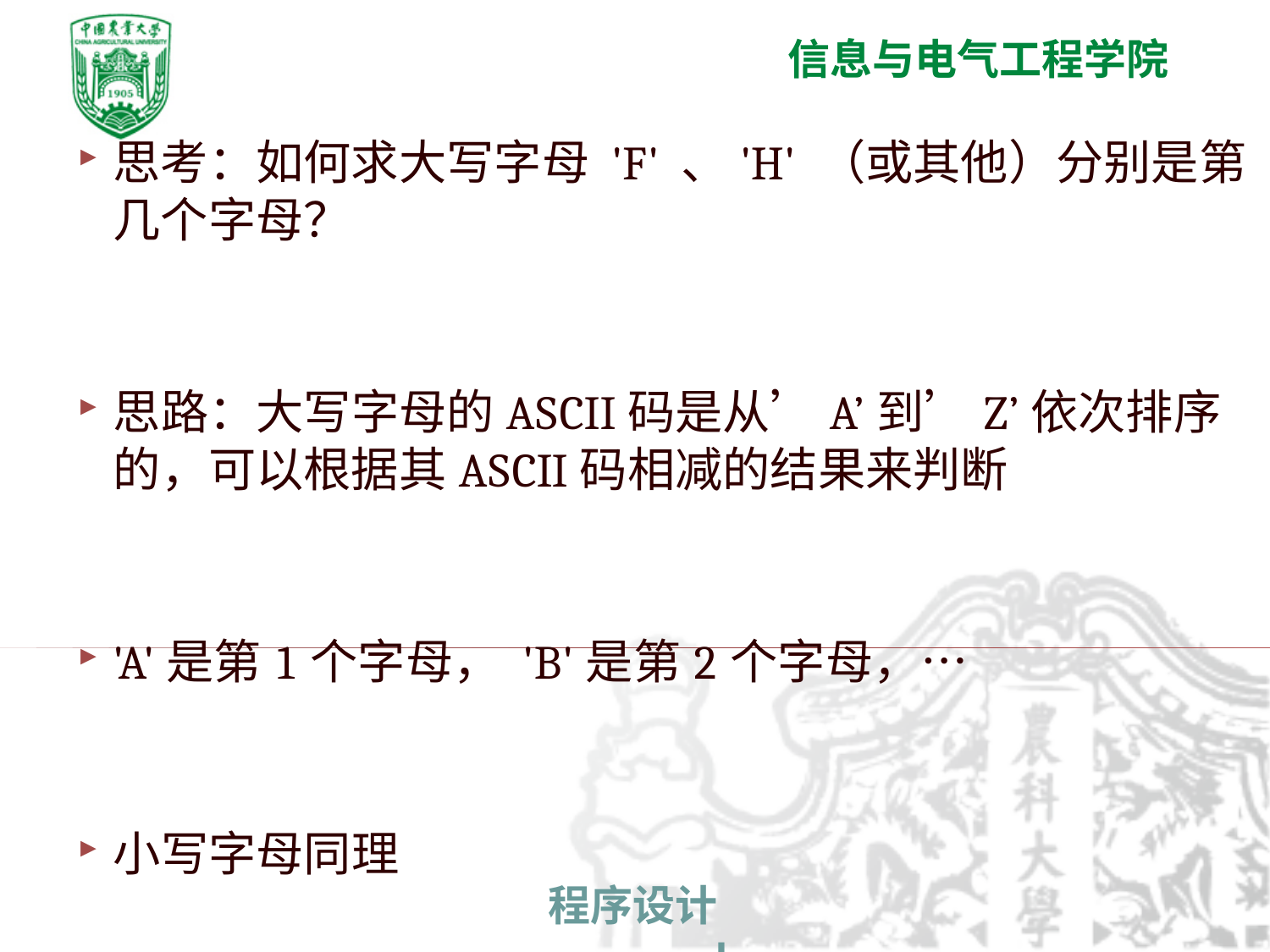

思考：如何求大写字母 'F' 、'H' （或其他）分别是第几个字母？

思路：大写字母的ASCII码是从’A’到’Z’依次排序的，可以根据其ASCII码相减的结果来判断

'A'是第1个字母， 'B'是第2个字母，…

小写字母同理